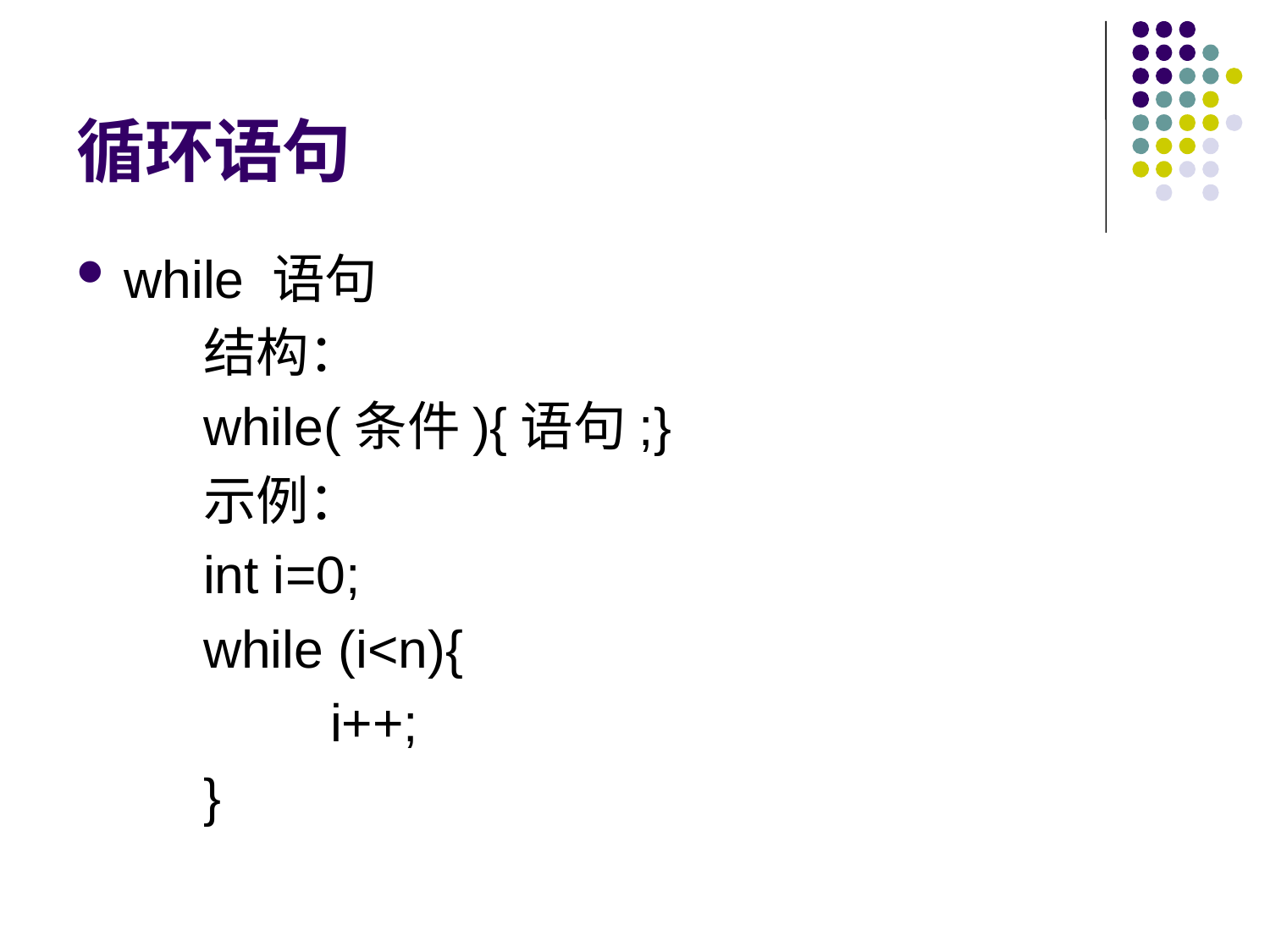

# 循环语句
while 语句
	结构：
	while(条件){语句;}
	示例：
	int i=0;
	while (i<n){
		i++;
	}